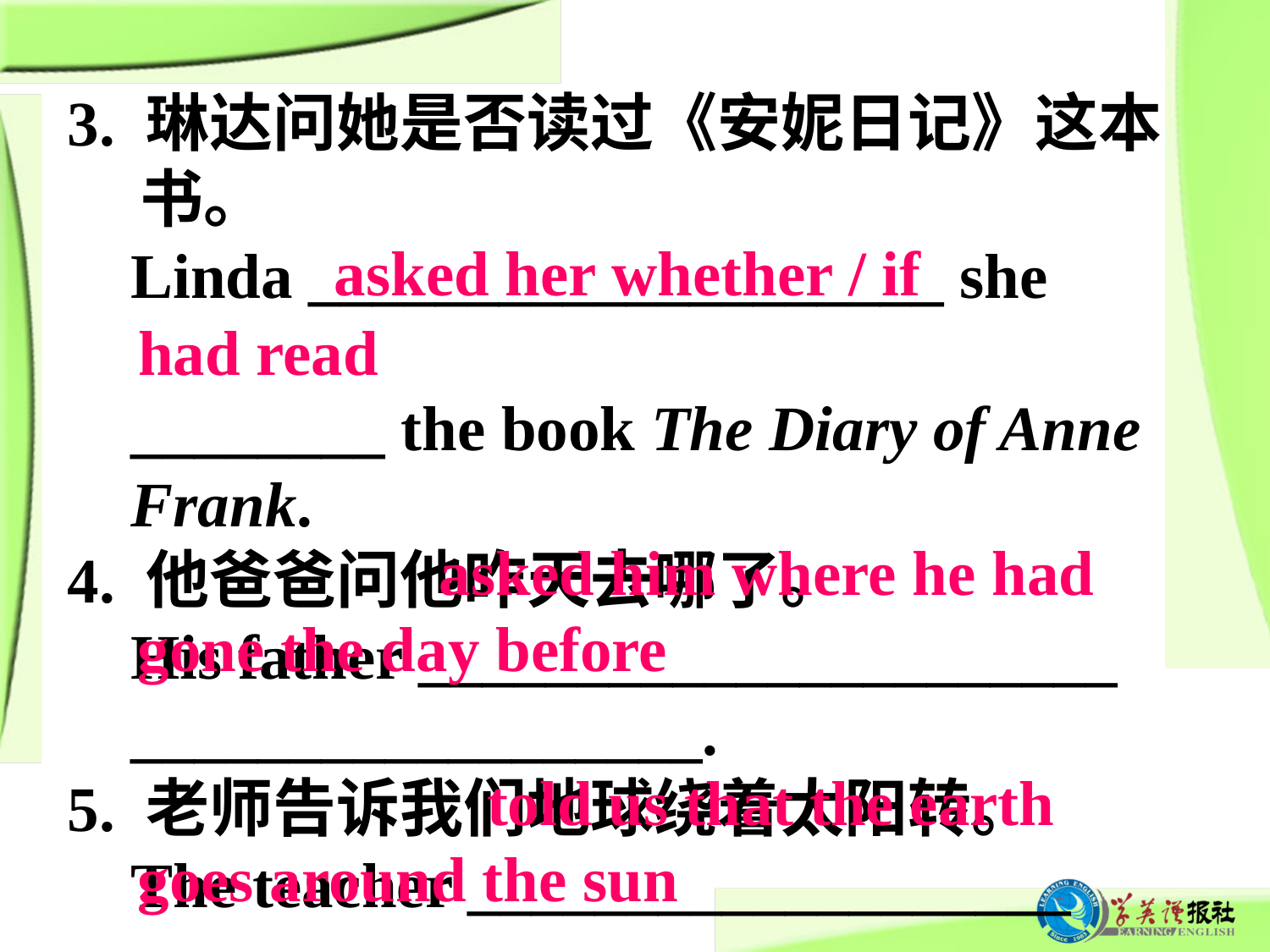

3. 琳达问她是否读过《安妮日记》这本
    书。
    Linda ____________________ she
    ________ the book The Diary of Anne
    Frank.
4. 他爸爸问他昨天去哪了。
    His father ______________________
    __________________.
5. 老师告诉我们地球绕着太阳转。
    The teacher ___________________
    ___________________.
asked her whether / if
had read
                   asked him where he had
gone the day before
                      told us that the earth
goes around the sun